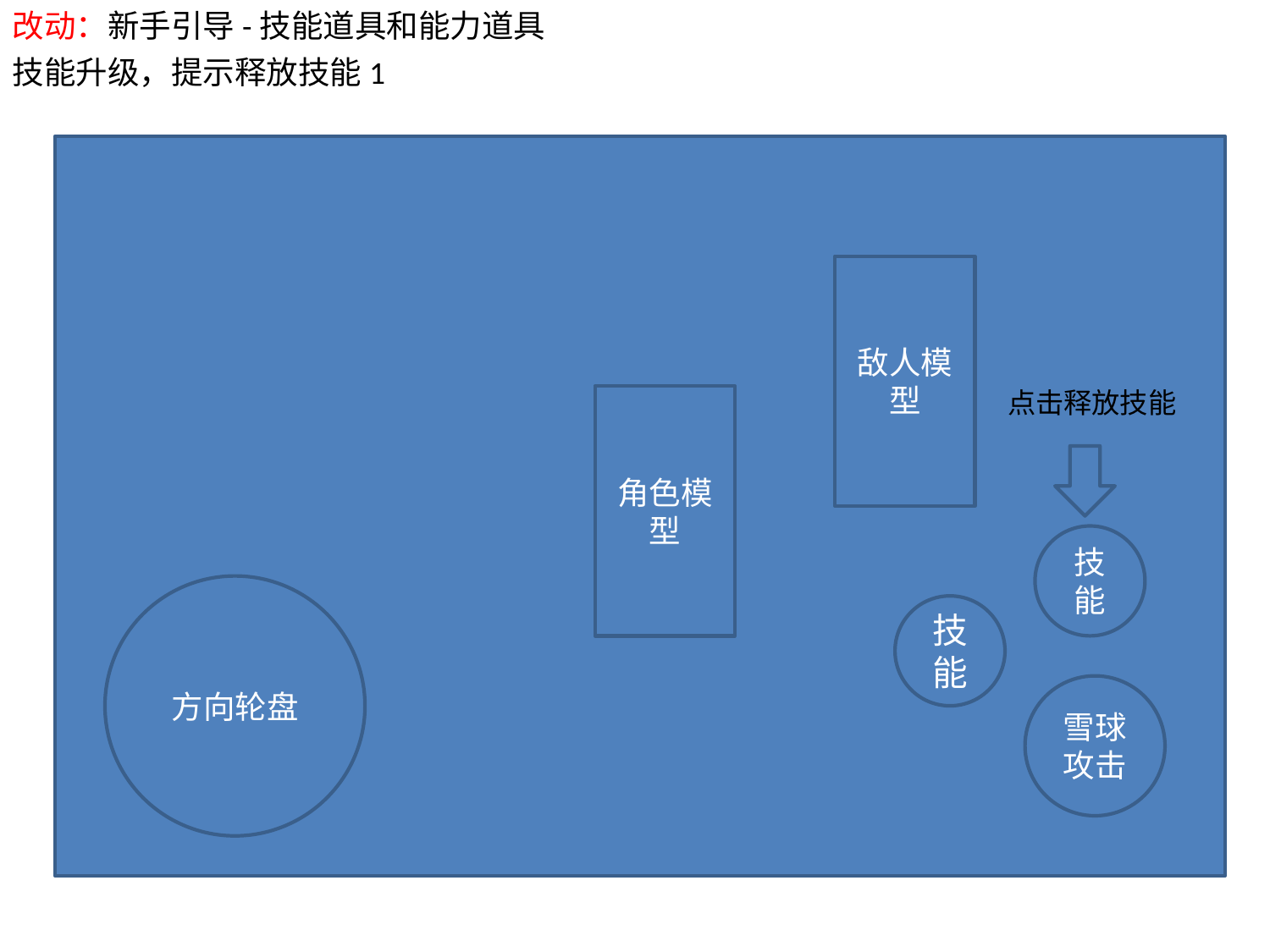

改动：新手引导-技能道具和能力道具
技能升级，提示释放技能1

敌人模型
点击释放技能
角色模型

技能
方向轮盘
技能
雪球攻击